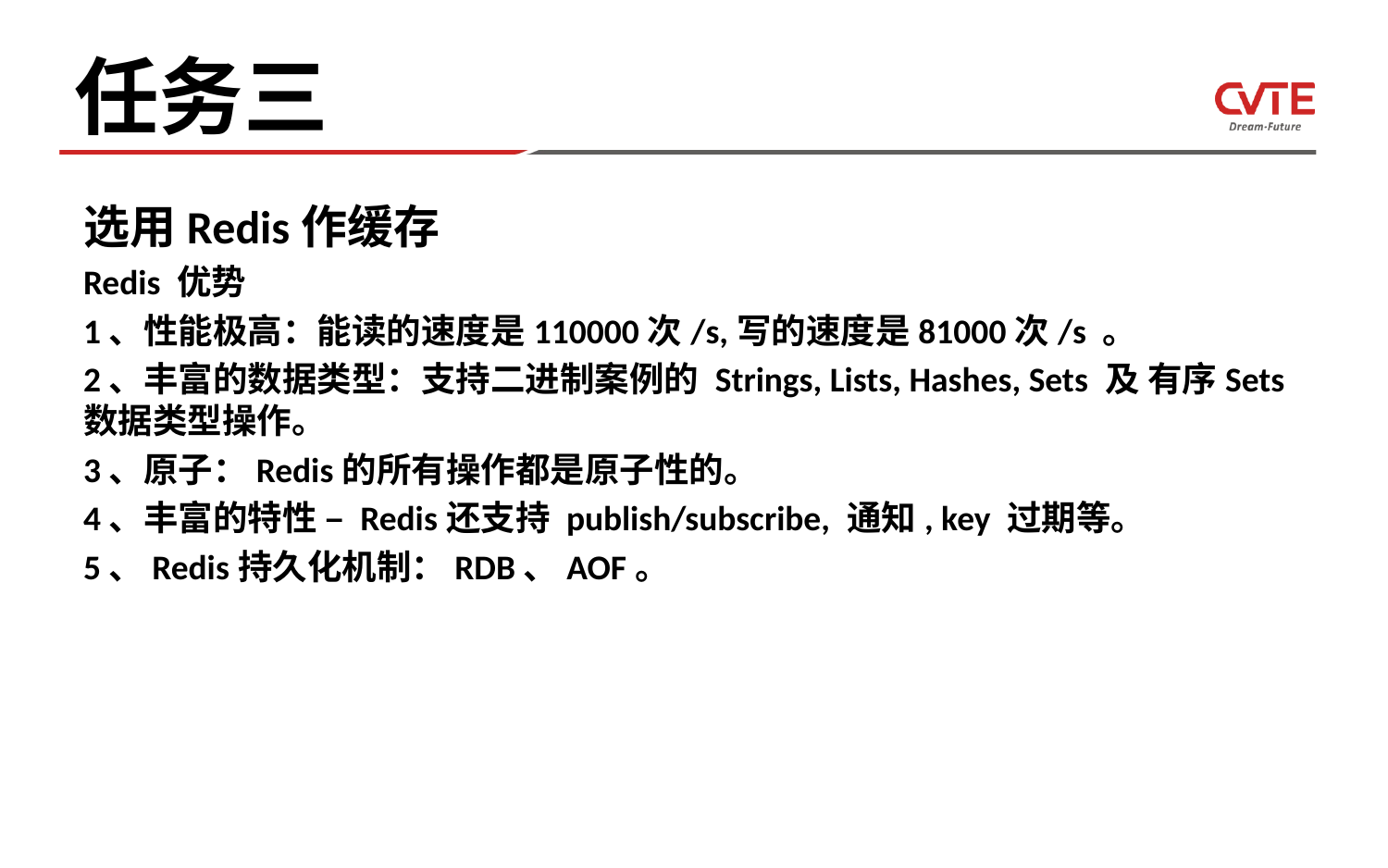

# 任务三
选用Redis作缓存
Redis 优势
1、性能极高：能读的速度是110000次/s,写的速度是81000次/s 。
2、丰富的数据类型：支持二进制案例的 Strings, Lists, Hashes, Sets 及 有序Sets 数据类型操作。
3、原子：Redis的所有操作都是原子性的。
4、丰富的特性 – Redis还支持 publish/subscribe, 通知, key 过期等。
5、Redis持久化机制：RDB、AOF。